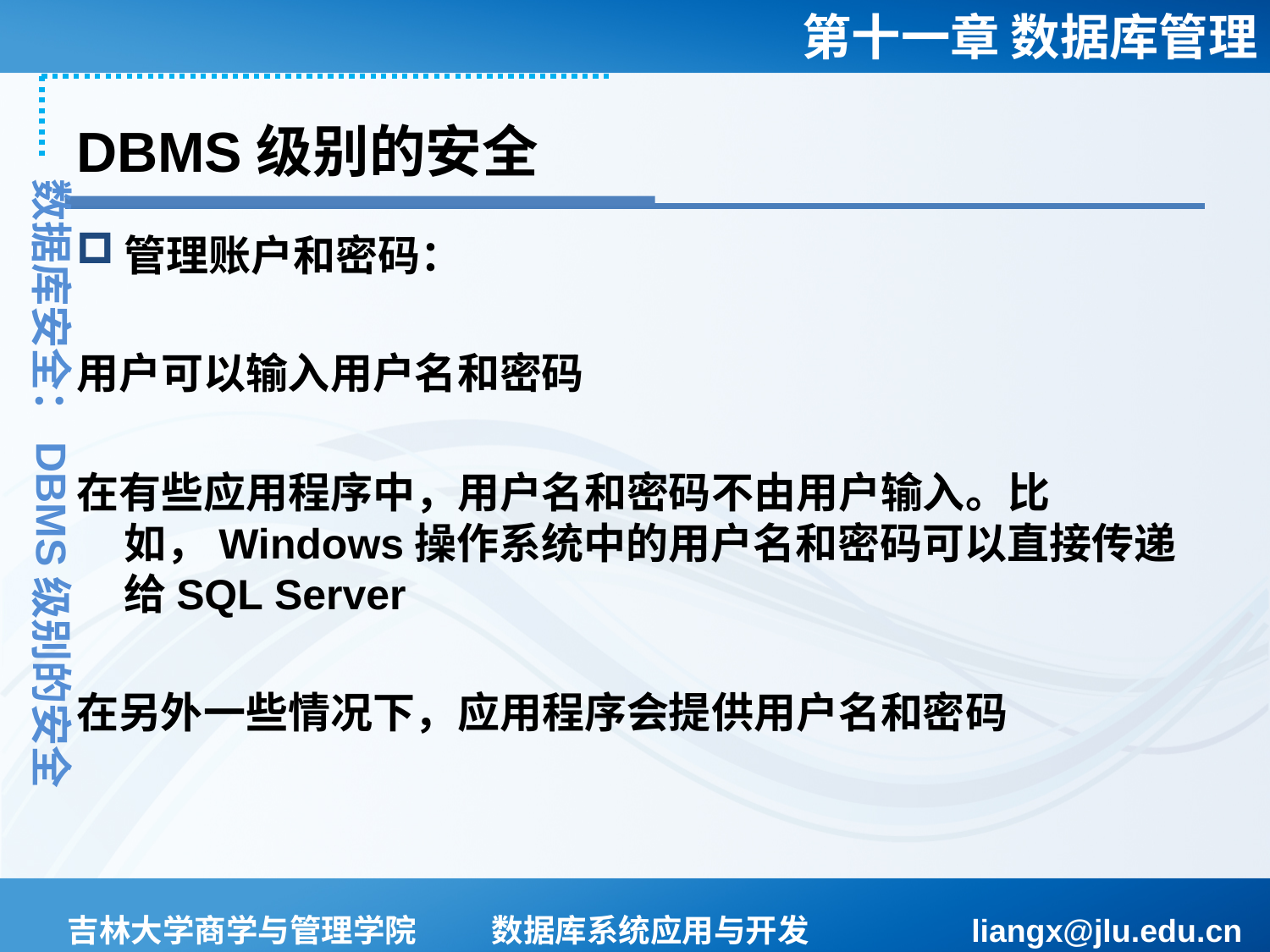

# DBMS级别的安全
数据库安全：DBMS级别的安全
管理账户和密码：

用户可以输入用户名和密码

在有些应用程序中，用户名和密码不由用户输入。比如，Windows操作系统中的用户名和密码可以直接传递给SQL Server

在另外一些情况下，应用程序会提供用户名和密码